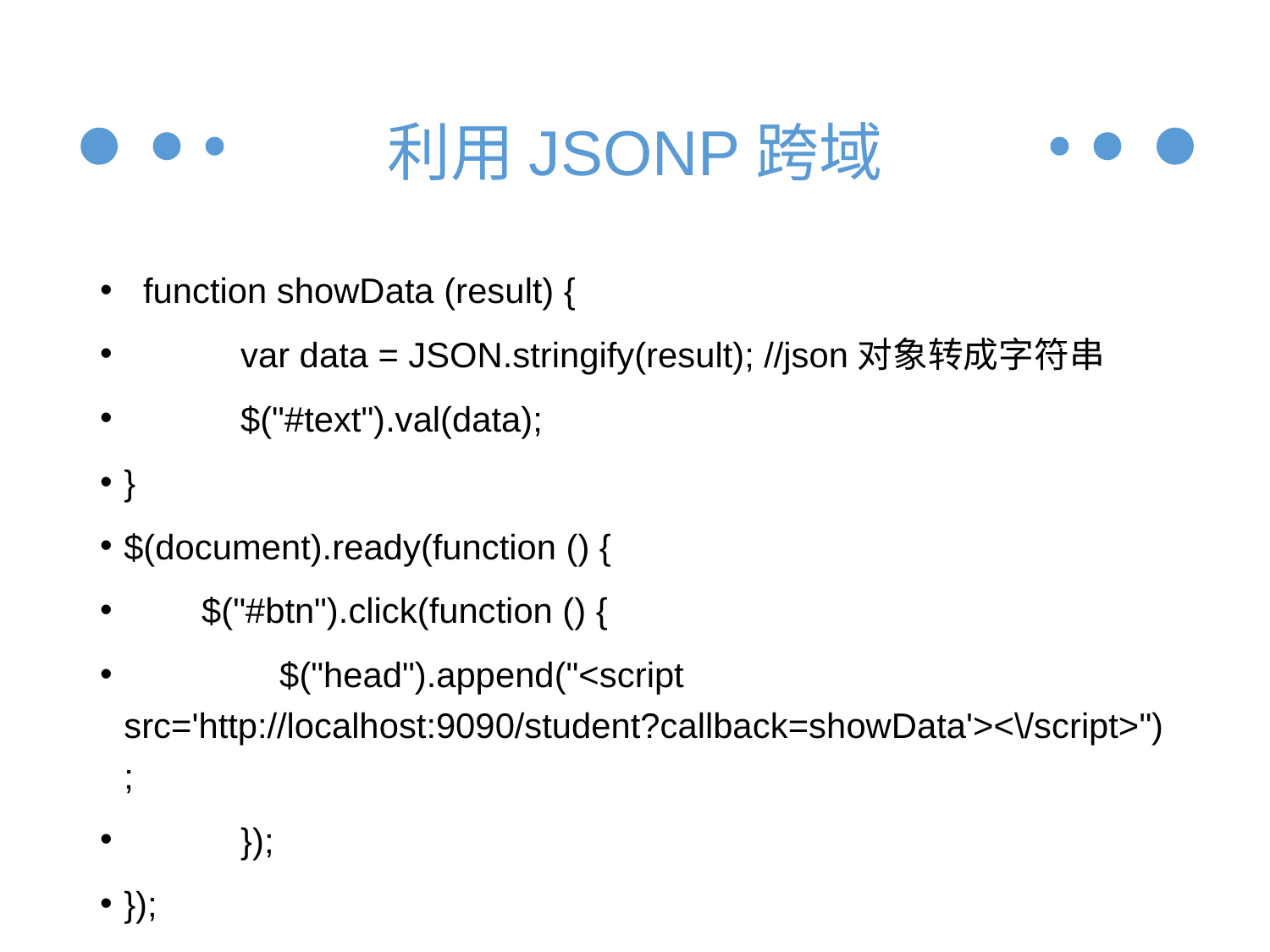

# 利用JSONP跨域
  function showData (result) {
            var data = JSON.stringify(result); //json对象转成字符串
            $("#text").val(data);
}
$(document).ready(function () {
        $("#btn").click(function () {
                $("head").append("<script src='http://localhost:9090/student?callback=showData'><\/script>");
            });
});